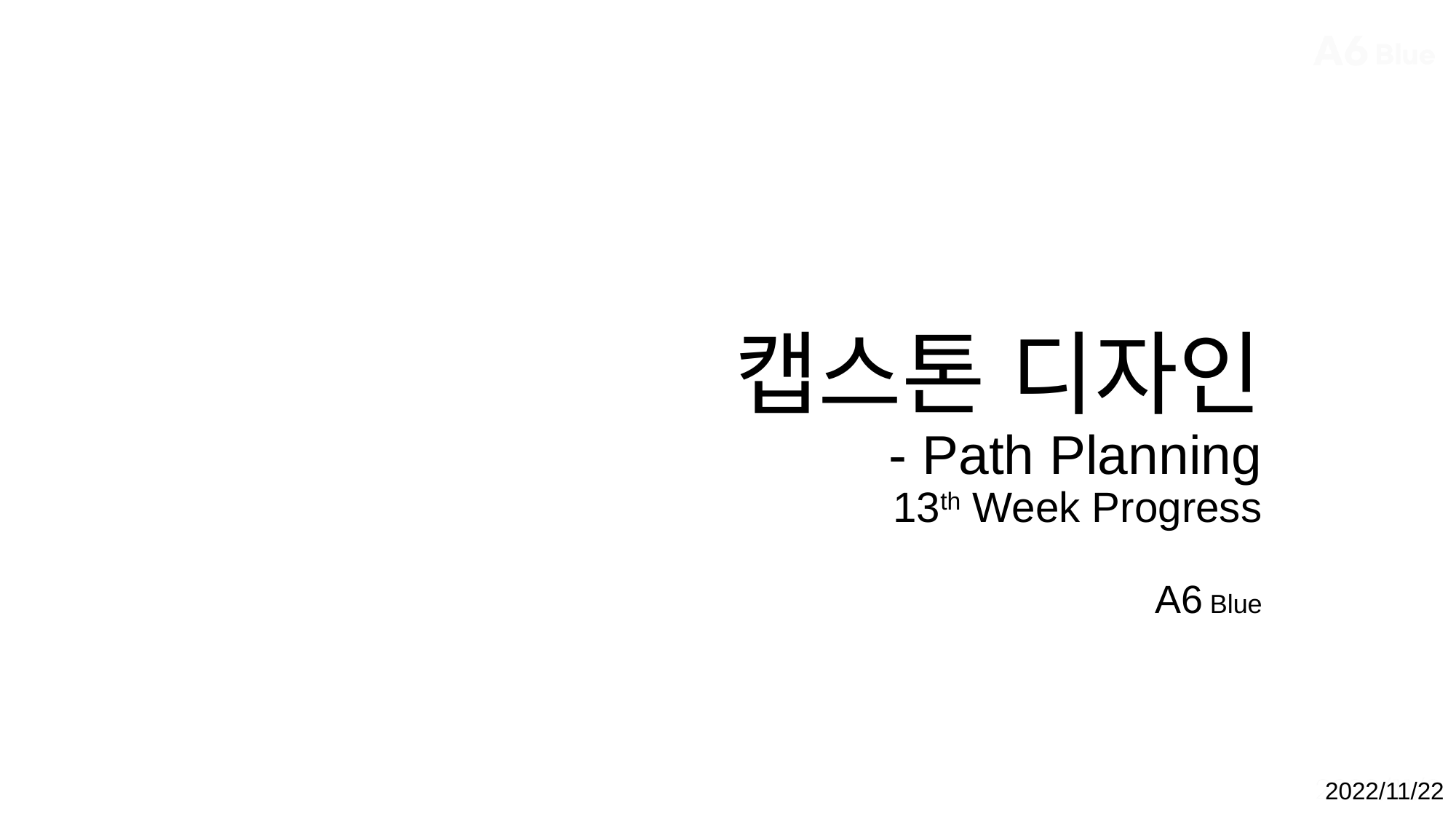

# 캡스톤 디자인 - Path Planning 13th Week Progress
A6 Blue
2022/11/22